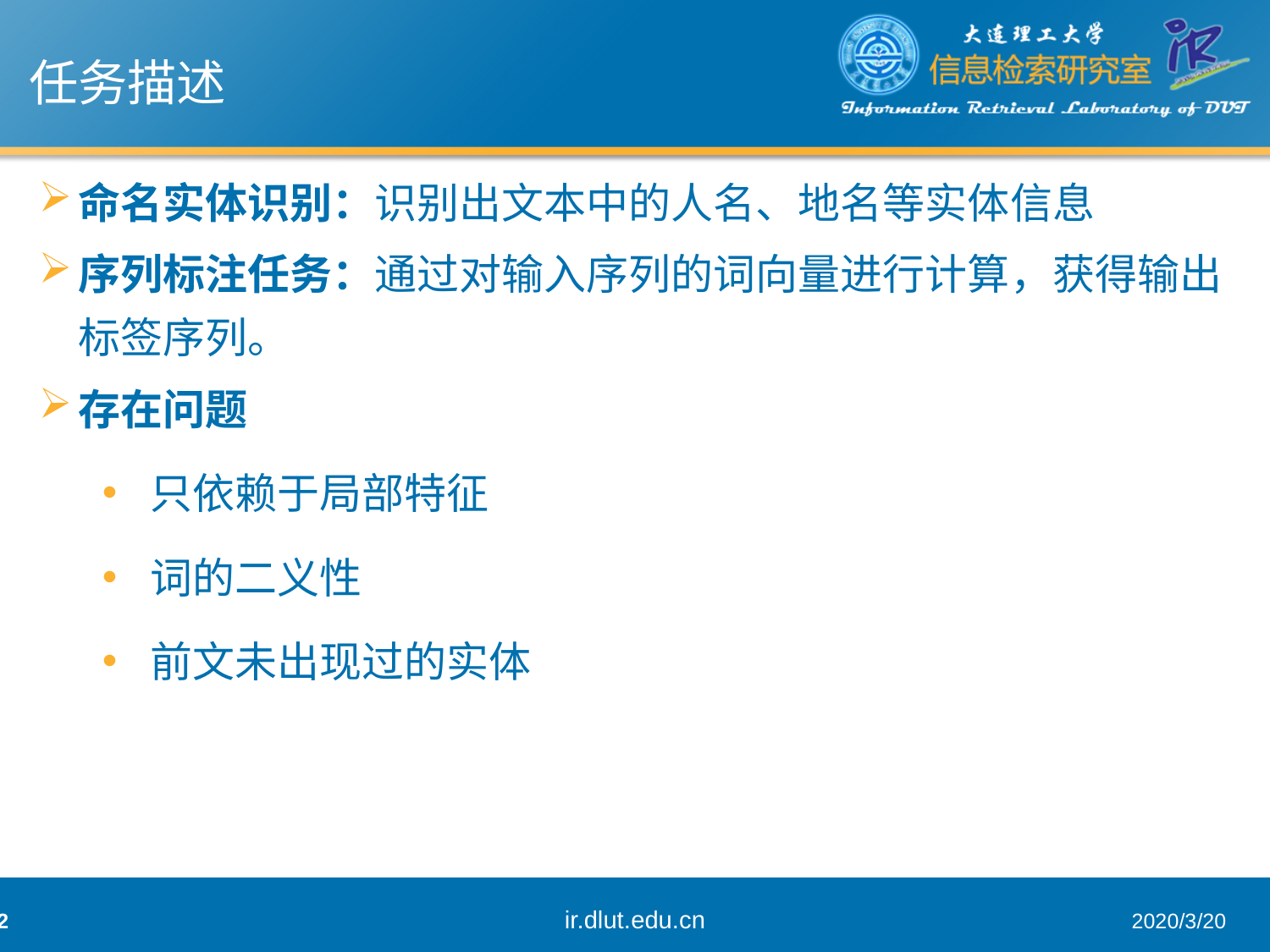

任务描述
命名实体识别：识别出文本中的人名、地名等实体信息
序列标注任务：通过对输入序列的词向量进行计算，获得输出标签序列。
存在问题
只依赖于局部特征
词的二义性
前文未出现过的实体